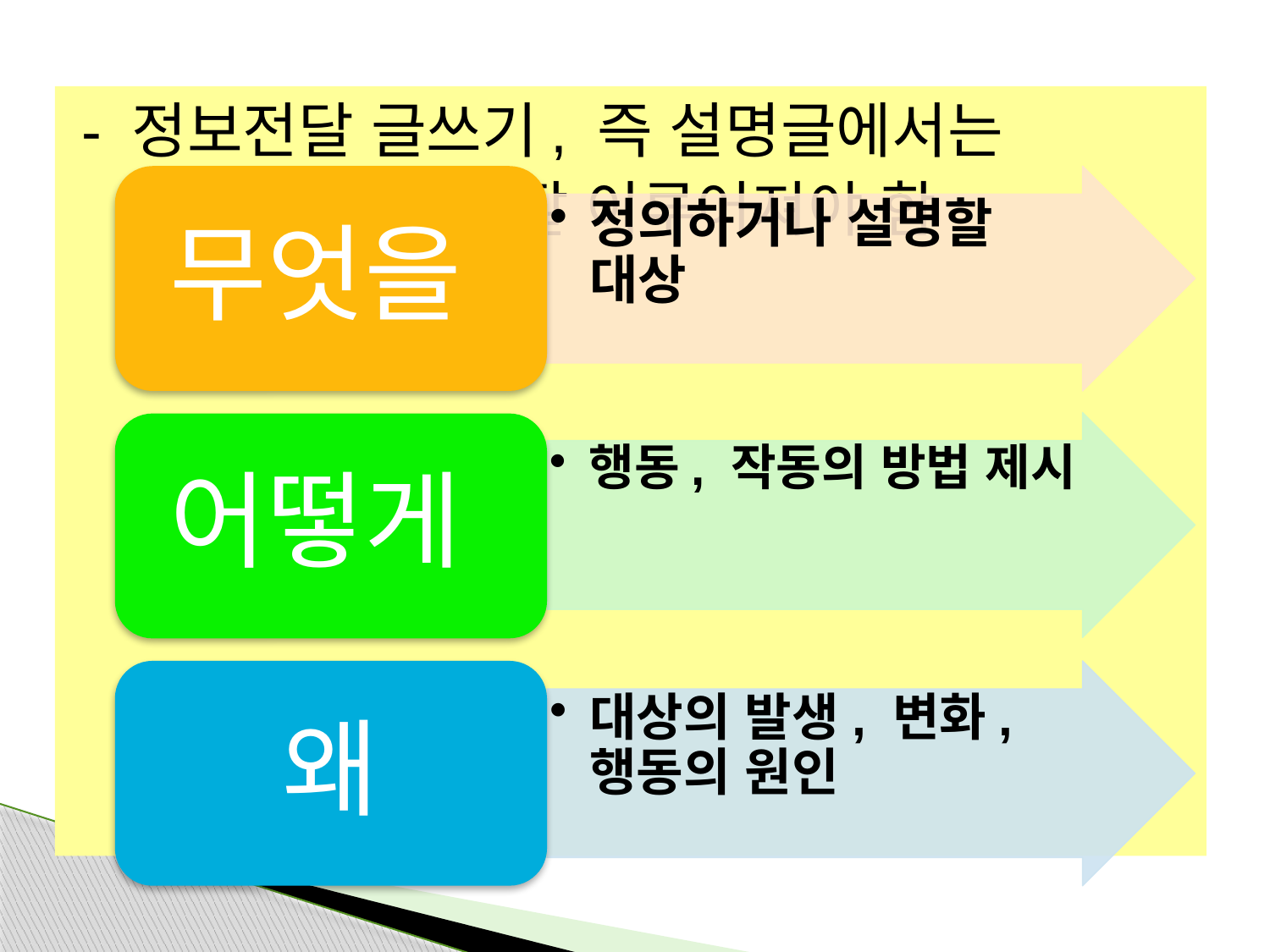

#
- 정보전달 글쓰기, 즉 설명글에서는
   설명적 연쇄가 잘 이루어져야 함

정의하거나 설명할  대상
무엇을
행동, 작동의 방법 제시
어떻게
대상의 발생, 변화, 행동의 원인
왜